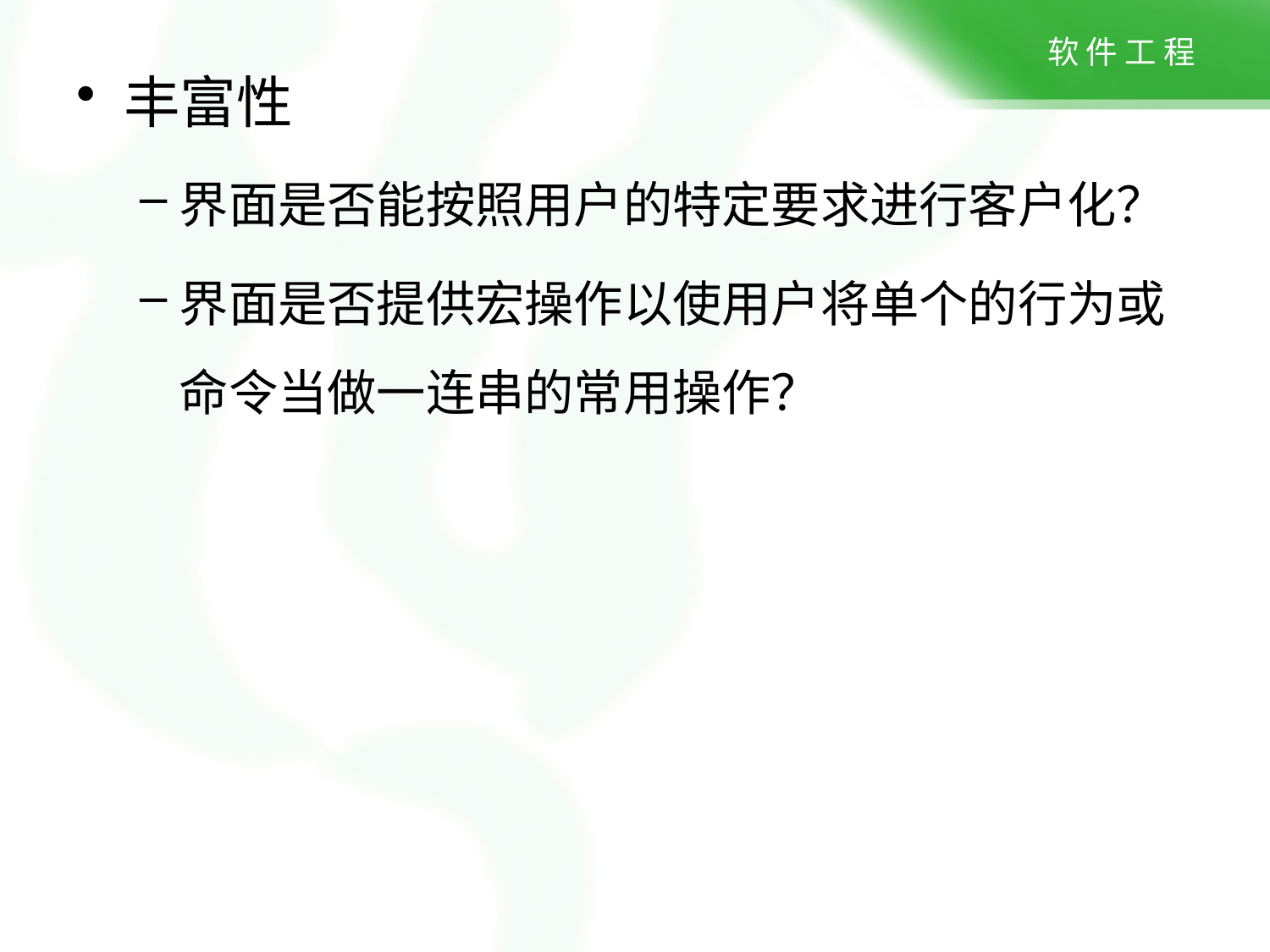

丰富性
界面是否能按照用户的特定要求进行客户化？
界面是否提供宏操作以使用户将单个的行为或命令当做一连串的常用操作？